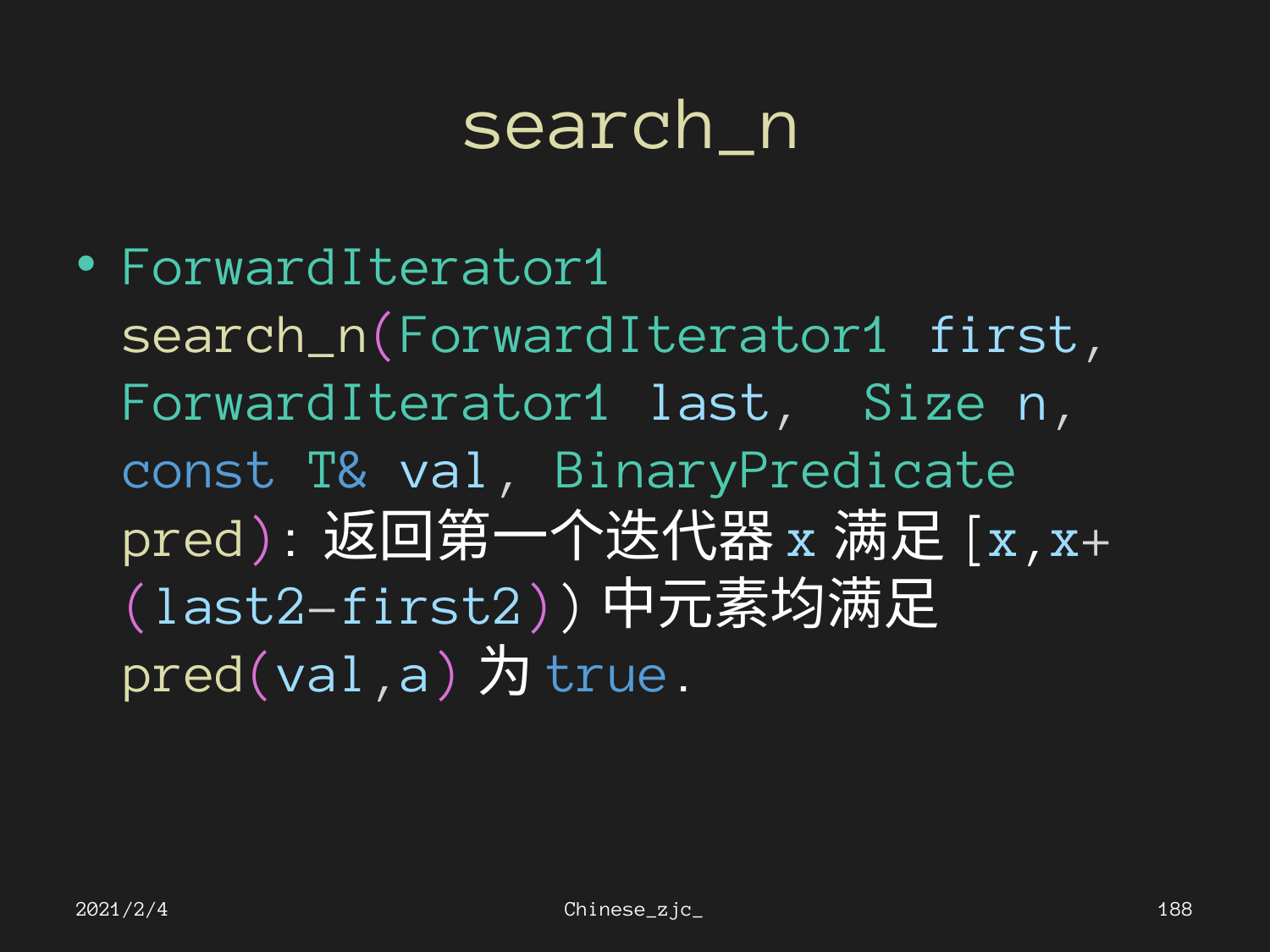

# search_n
ForwardIterator1 search_n(ForwardIterator1 first, ForwardIterator1 last,  Size n, const T& val, BinaryPredicate pred):返回第一个迭代器x满足[x,x+(last2-first2))中元素均满足pred(val,a)为true.
2021/2/4
Chinese_zjc_
188